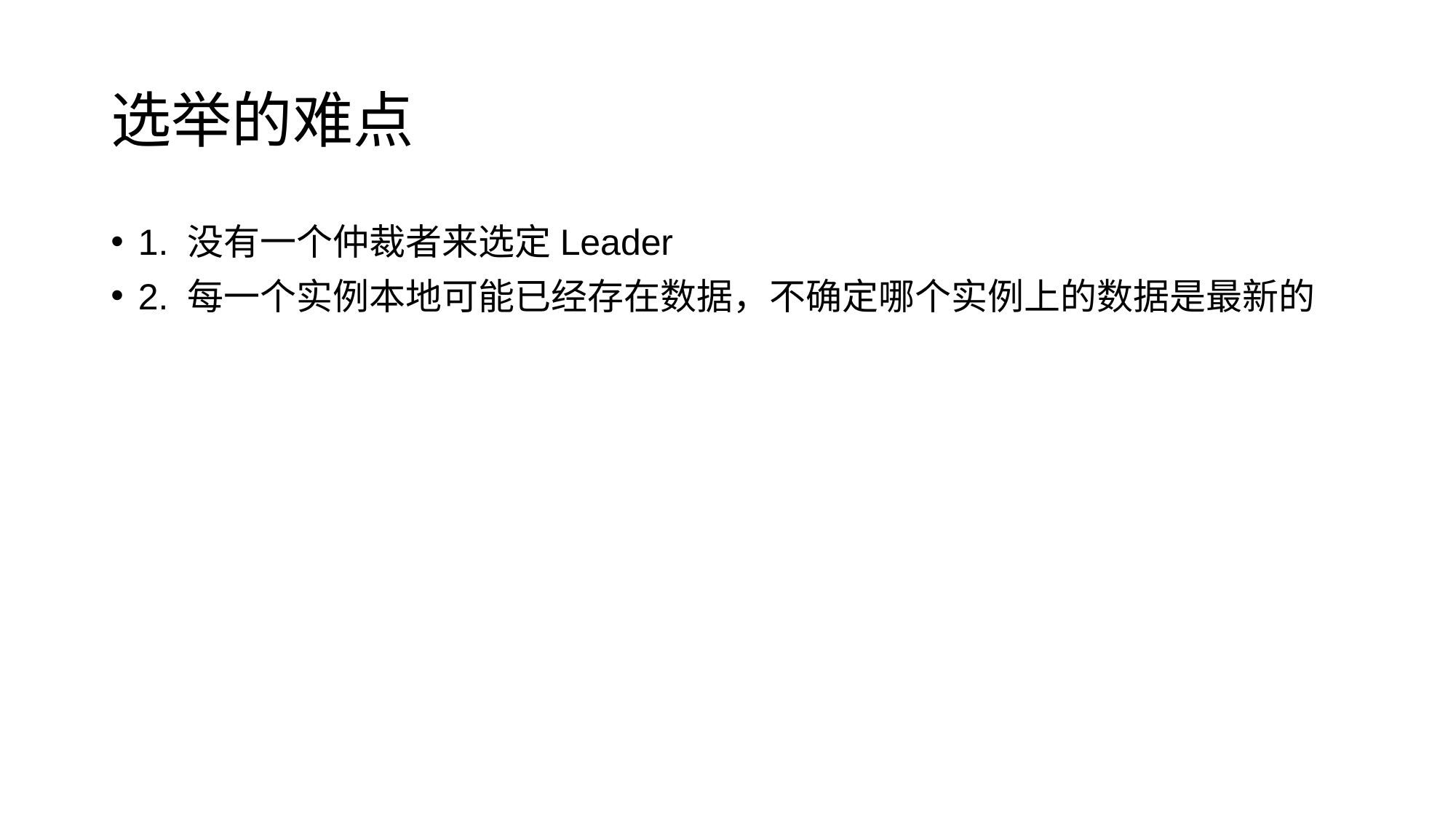

# 选举的难点
1. 没有一个仲裁者来选定Leader
2. 每一个实例本地可能已经存在数据，不确定哪个实例上的数据是最新的